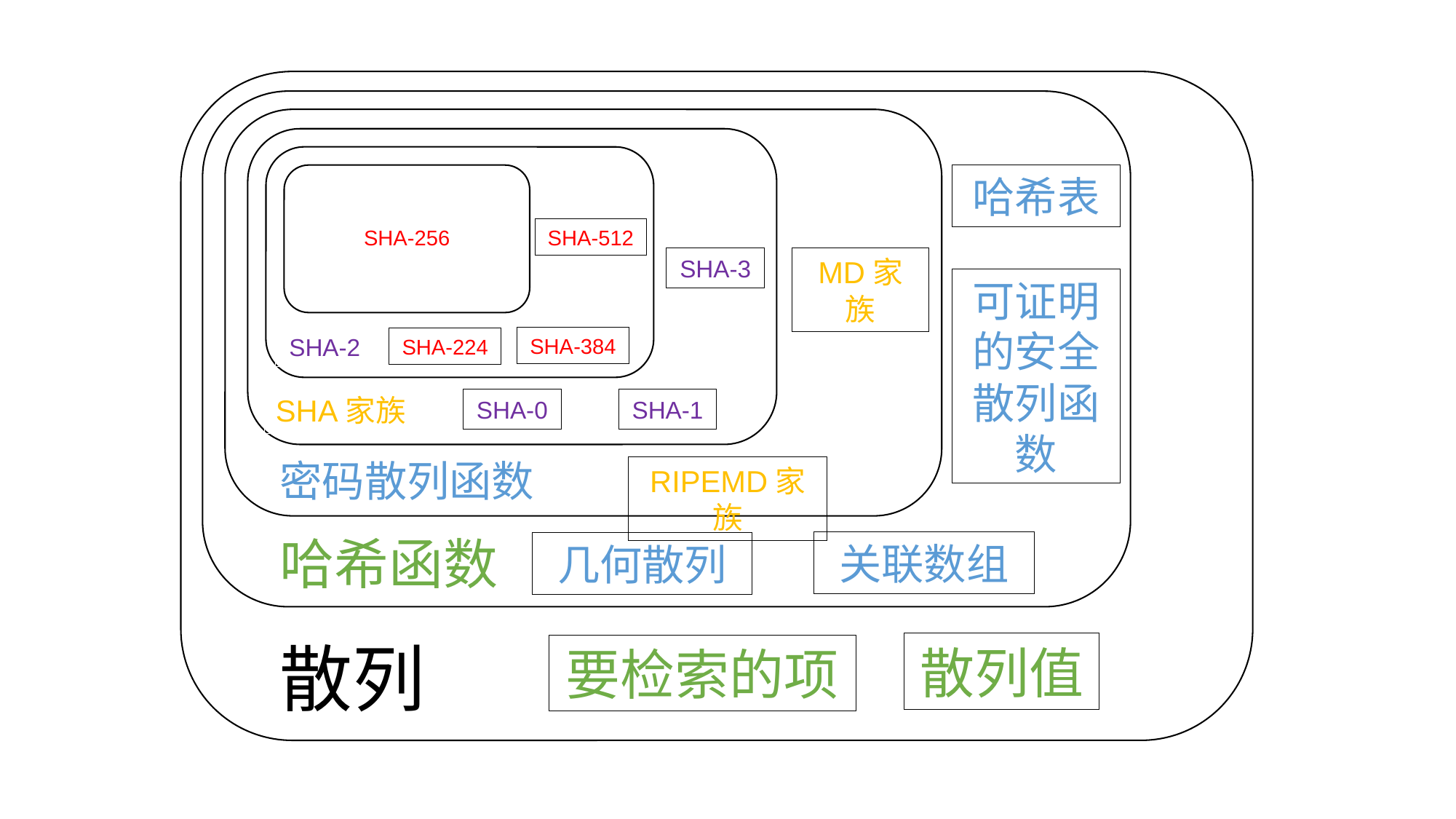

哈希表
SHA-256
SHA-512
SHA-3
MD家族
可证明的安全散列函数
SHA-2
SHA-384
SHA-224
SHA家族
SHA-1
SHA-0
密码散列函数
RIPEMD家族
哈希函数
关联数组
几何散列
散列
散列值
要检索的项